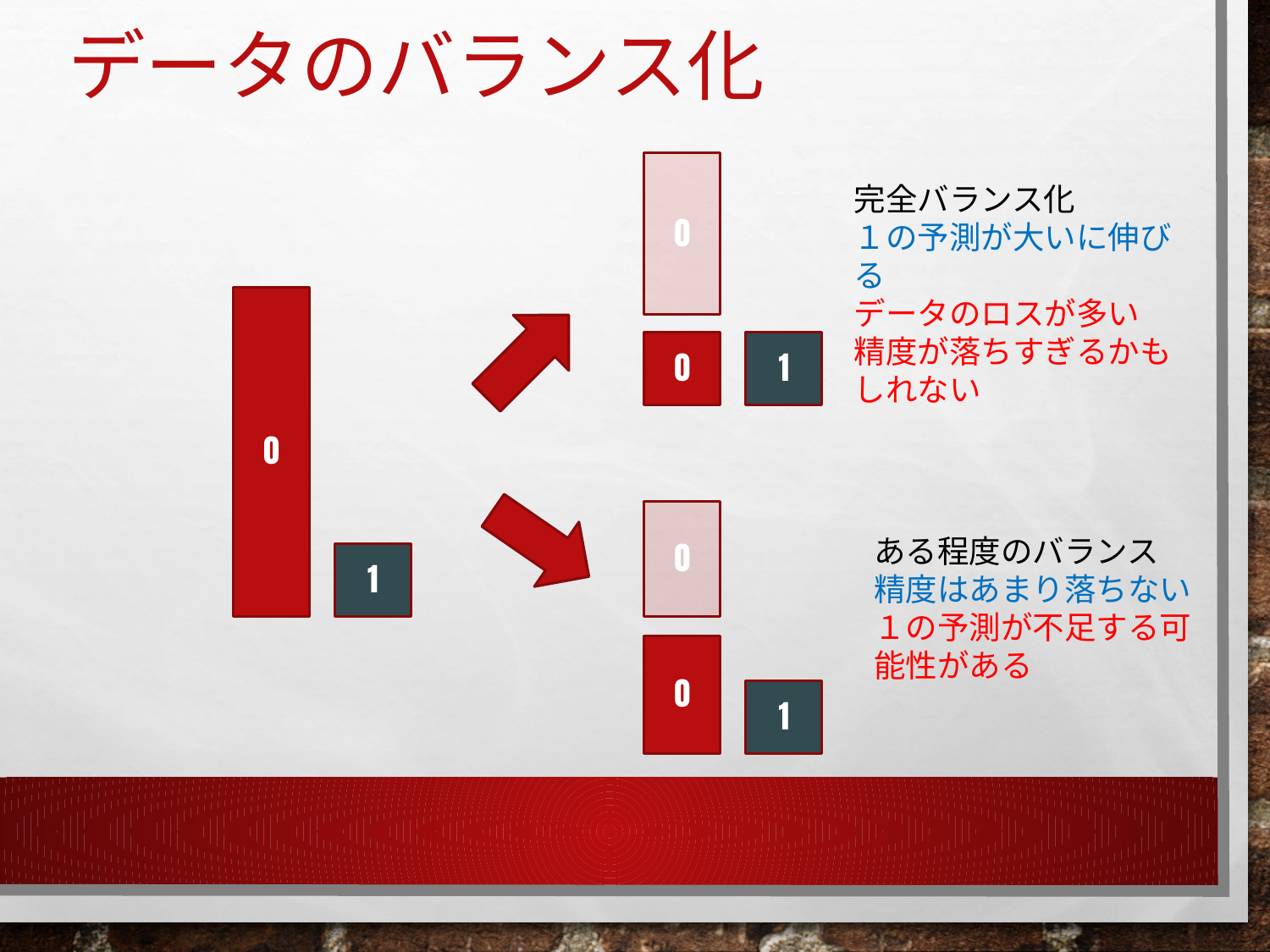

# データのバランス化
0
完全バランス化
１の予測が大いに伸びる
データのロスが多い
精度が落ちすぎるかもしれない
0

0
1
0

ある程度のバランス
精度はあまり落ちない
１の予測が不足する可能性がある

1
0
1